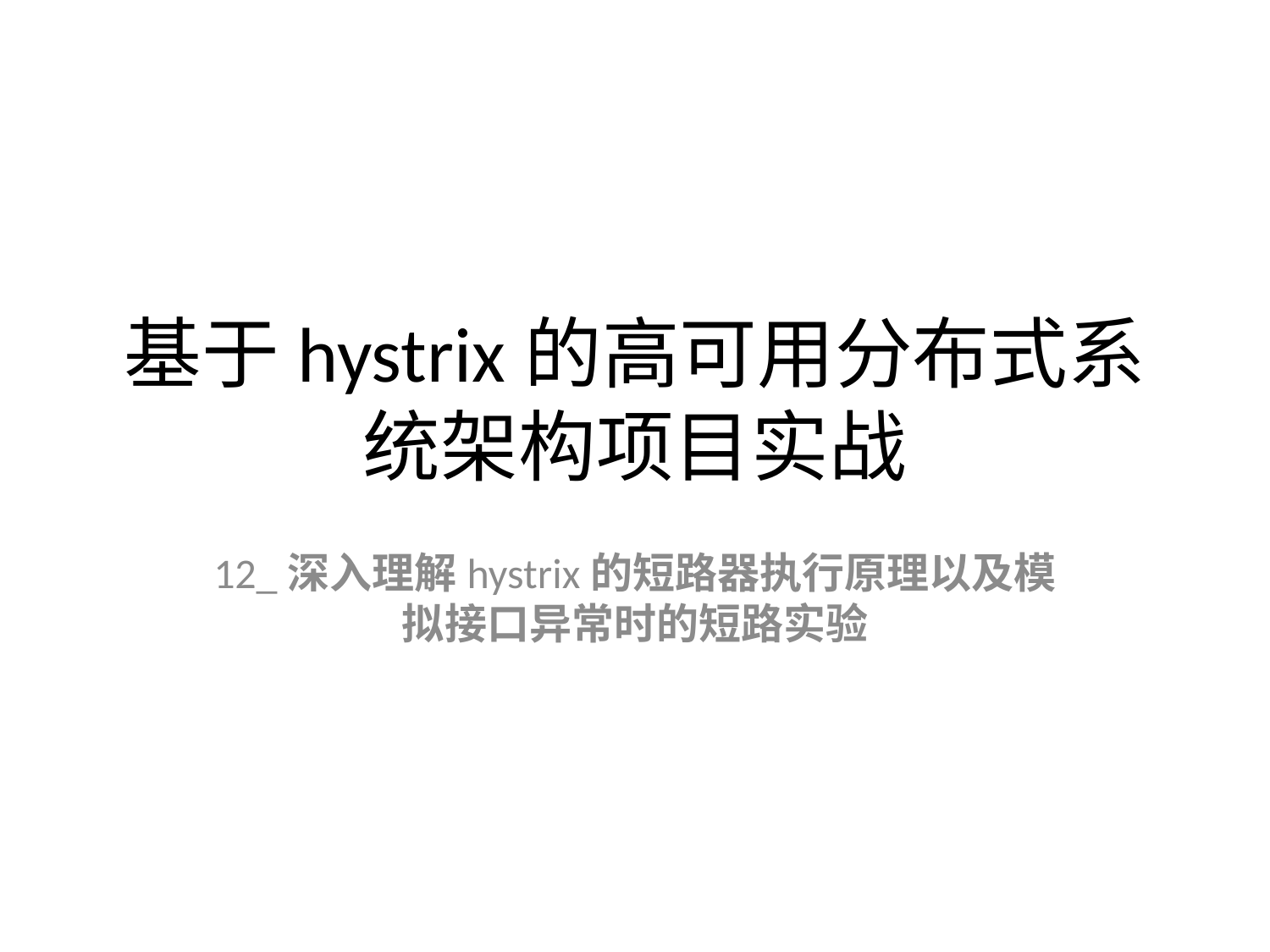

# 基于hystrix的高可用分布式系统架构项目实战
12_深入理解hystrix的短路器执行原理以及模拟接口异常时的短路实验